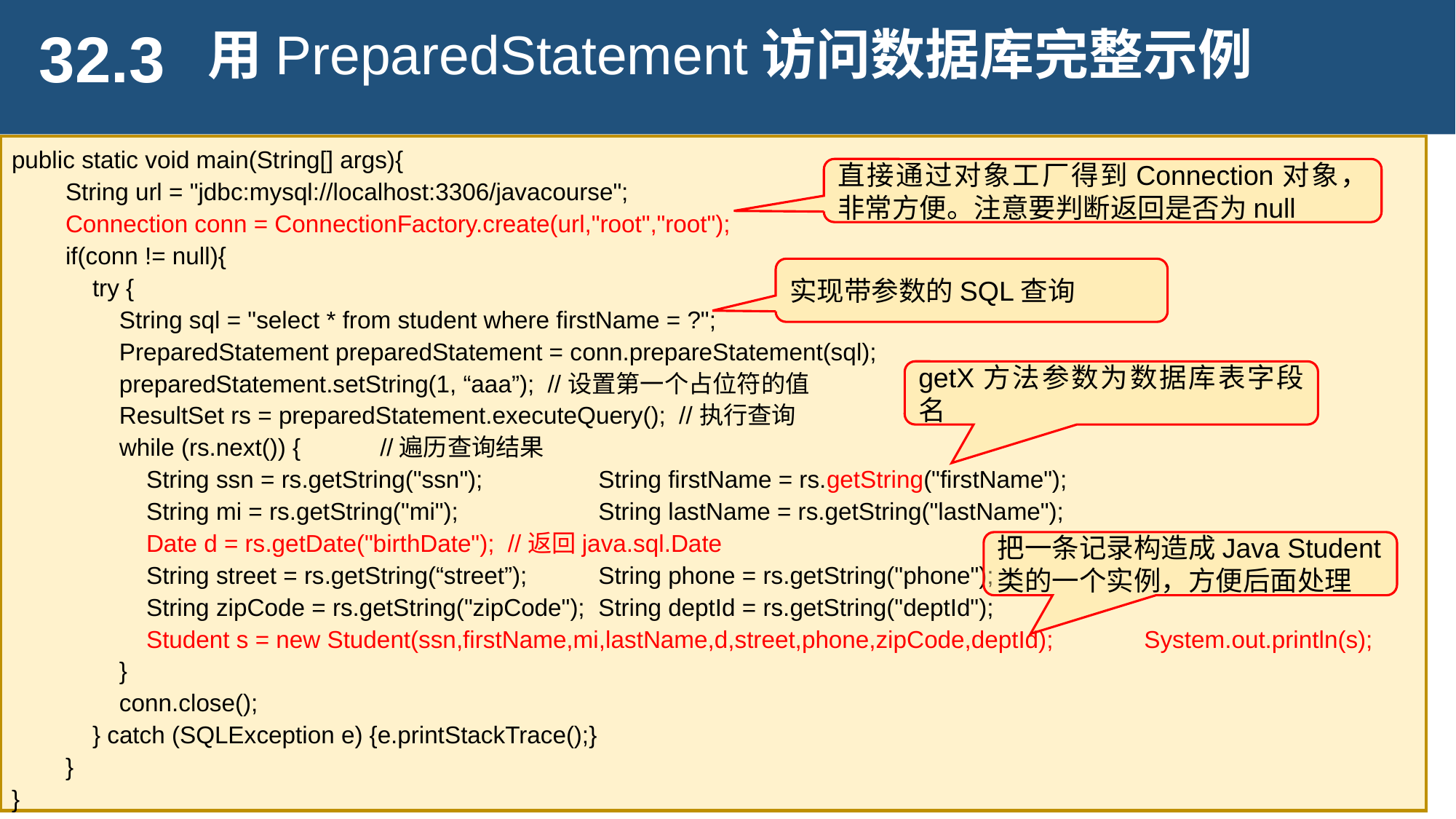

32.3
用PreparedStatement访问数据库完整示例
public static void main(String[] args){
        String url = "jdbc:mysql://localhost:3306/javacourse";
        Connection conn = ConnectionFactory.create(url,"root","root");
        if(conn != null){
            try {
                String sql = "select * from student where firstName = ?";
                PreparedStatement preparedStatement = conn.prepareStatement(sql);
                preparedStatement.setString(1, “aaa”);  //设置第一个占位符的值
                ResultSet rs = preparedStatement.executeQuery();  //执行查询
                while (rs.next()) {	//遍历查询结果
                    String ssn = rs.getString("ssn");		String firstName = rs.getString("firstName");
                    String mi = rs.getString("mi");		String lastName = rs.getString("lastName");
                    Date d = rs.getDate("birthDate");  //返回java.sql.Date
                    String street = rs.getString(“street”);	String phone = rs.getString("phone");
                    String zipCode = rs.getString("zipCode");	String deptId = rs.getString("deptId");
                    Student s = new Student(ssn,firstName,mi,lastName,d,street,phone,zipCode,deptId);	System.out.println(s);
                }
                conn.close();
            } catch (SQLException e) {e.printStackTrace();}
        }
}
直接通过对象工厂得到Connection对象，非常方便。注意要判断返回是否为null
实现带参数的SQL查询
getX方法参数为数据库表字段名
把一条记录构造成Java Student类的一个实例，方便后面处理